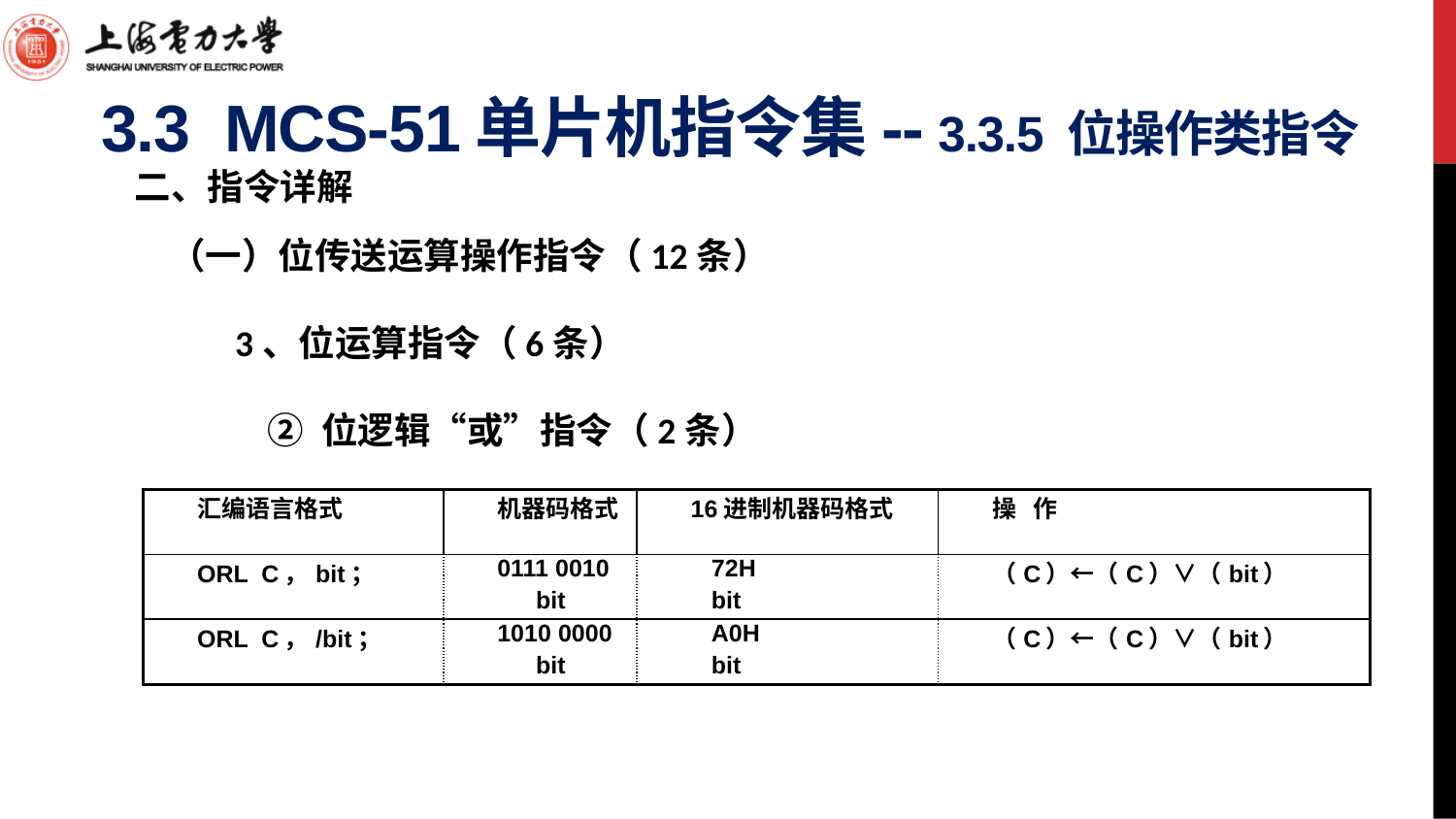

# 3.3  MCS-51单片机指令集-- 3.3.5 位操作类指令
二、指令详解

（一）位传送运算操作指令（12条）

        3、位运算指令（6条）

            ② 位逻辑“或”指令（2条）
| 汇编语言格式 | 机器码格式 | 16进制机器码格式 | 操 作 |
| --- | --- | --- | --- |
| ORL C，bit； | 0111 0010 | 72H | （C）←（C）∨（bit） |
|  | bit | bit |  |
| ORL C，/bit； | 1010 0000 | A0H | （C）←（C）∨（bit） |
|  | bit | bit |  |